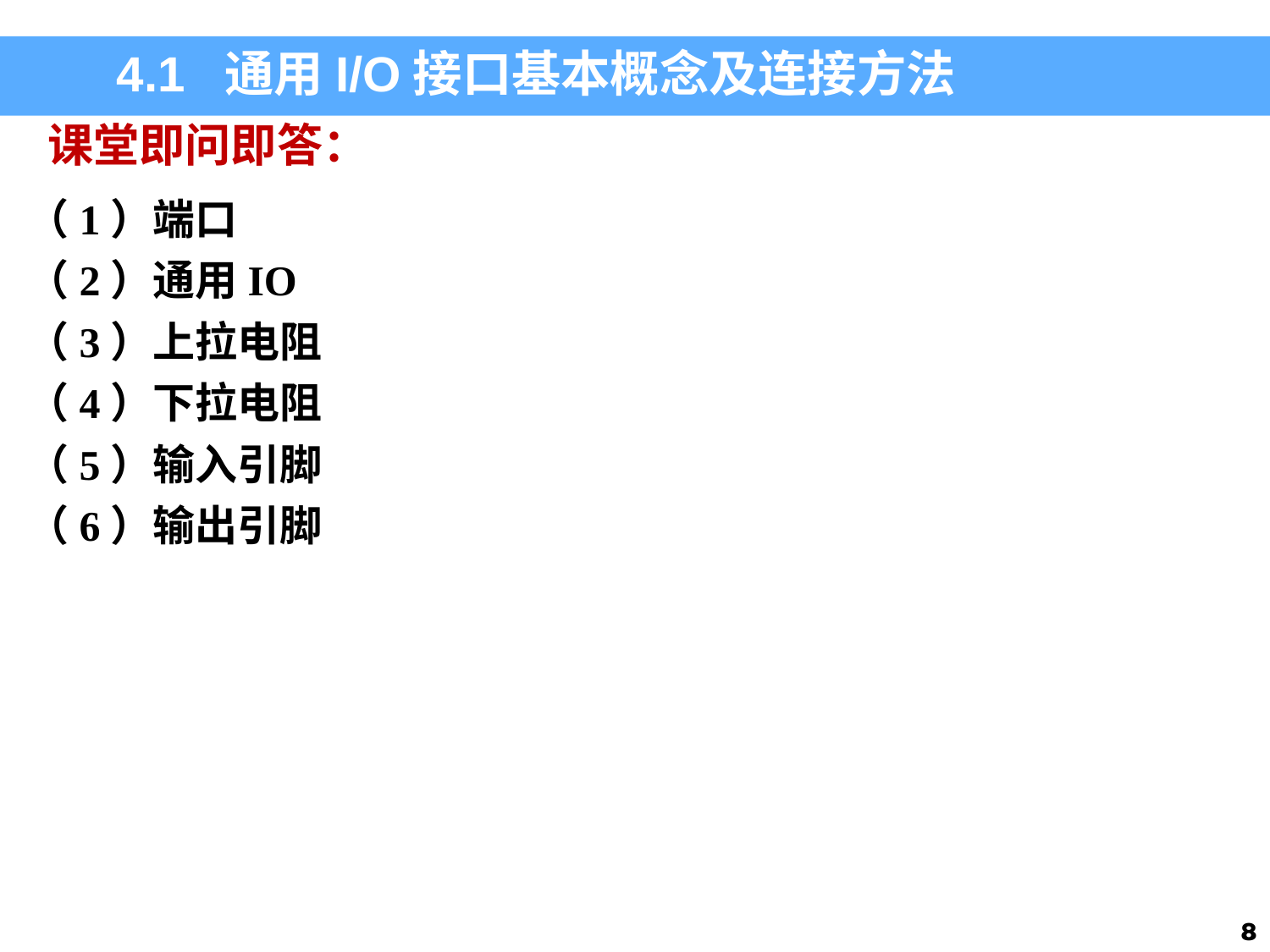

4.1  通用I/O接口基本概念及连接方法
课堂即问即答：
（1）端口
（2）通用IO
（3）上拉电阻
（4）下拉电阻
（5）输入引脚
（6）输出引脚
8